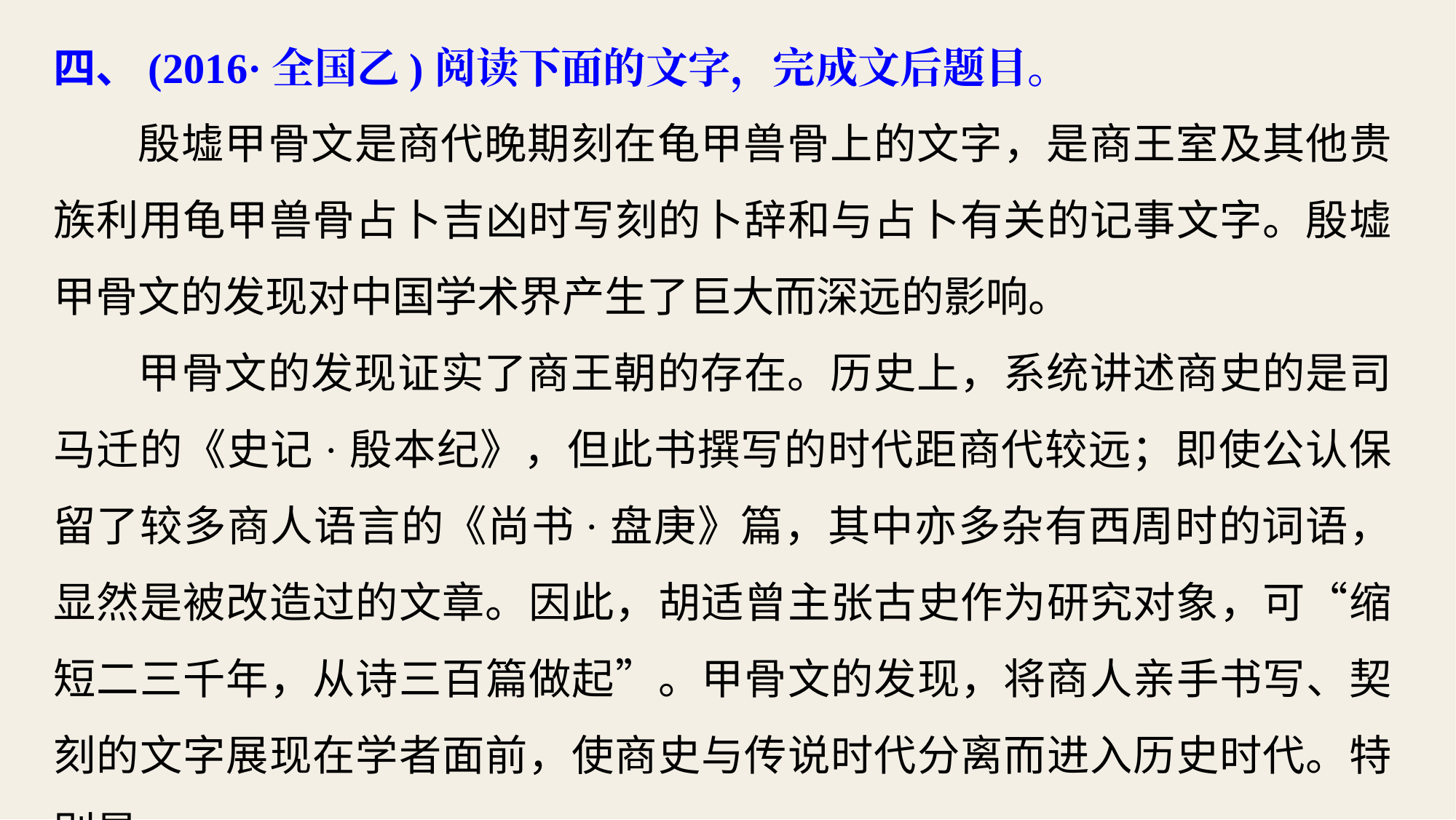

四、(2016·全国乙)阅读下面的文字，完成文后题目。
殷墟甲骨文是商代晚期刻在龟甲兽骨上的文字，是商王室及其他贵族利用龟甲兽骨占卜吉凶时写刻的卜辞和与占卜有关的记事文字。殷墟甲骨文的发现对中国学术界产生了巨大而深远的影响。
甲骨文的发现证实了商王朝的存在。历史上，系统讲述商史的是司马迁的《史记·殷本纪》，但此书撰写的时代距商代较远；即使公认保留了较多商人语言的《尚书·盘庚》篇，其中亦多杂有西周时的词语，显然是被改造过的文章。因此，胡适曾主张古史作为研究对象，可“缩短二三千年，从诗三百篇做起”。甲骨文的发现，将商人亲手书写、契刻的文字展现在学者面前，使商史与传说时代分离而进入历史时代。特别是